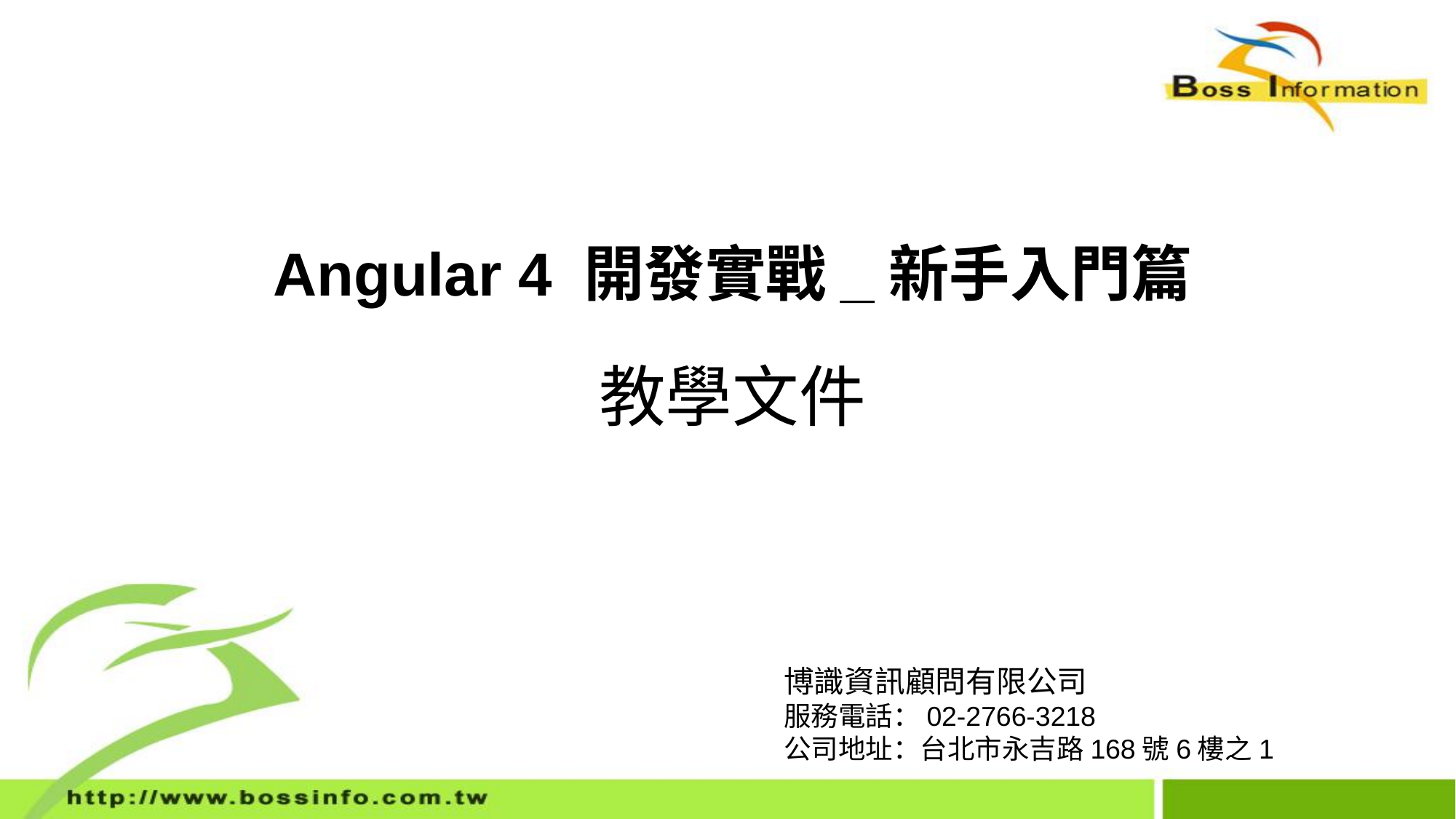

# Angular 4 開發實戰_新手入門篇
教學文件
博識資訊顧問有限公司
服務電話：02-2766-3218
公司地址：台北市永吉路168號6樓之1